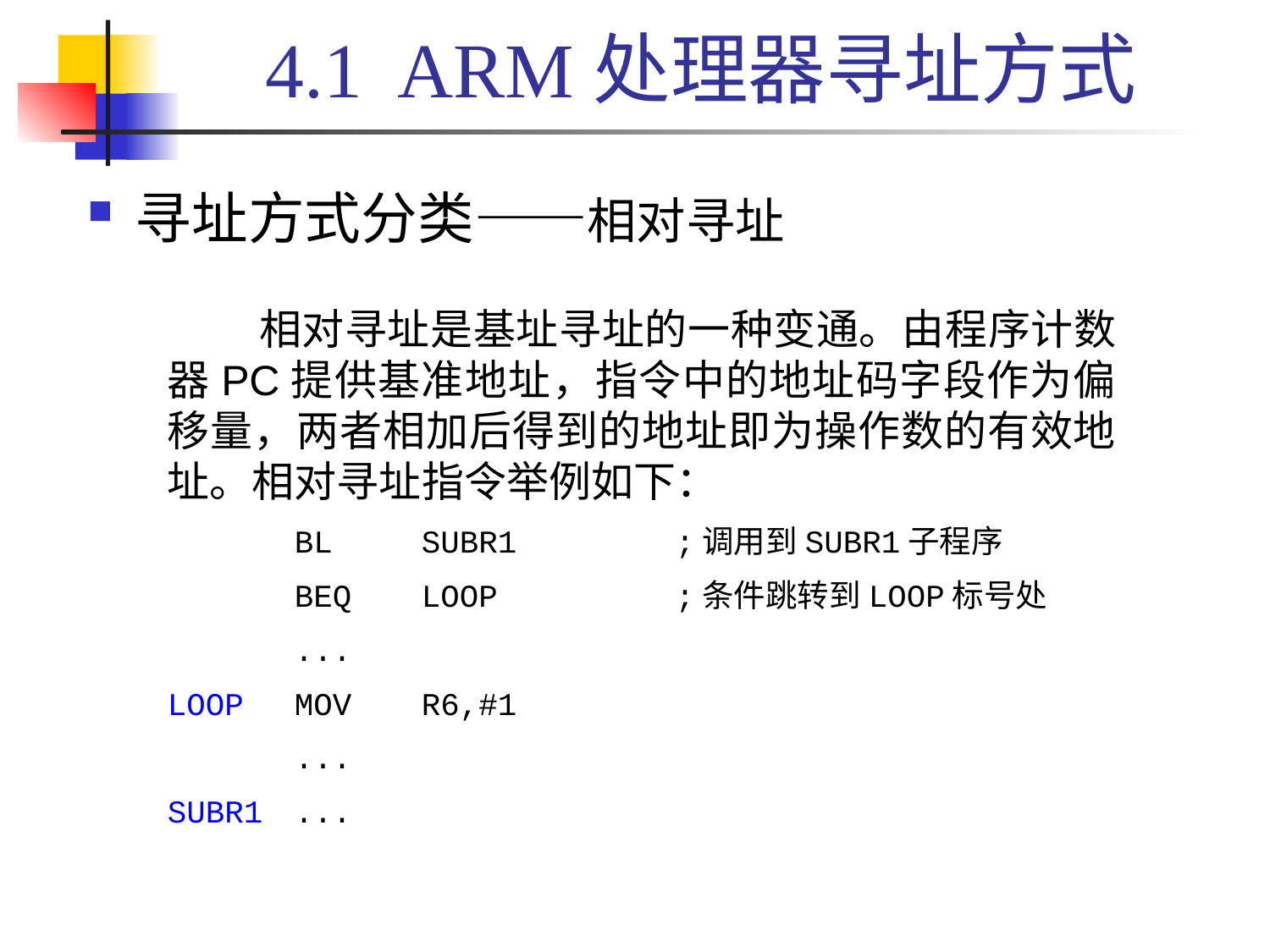

# 4.1  ARM处理器寻址方式
寻址方式分类——相对寻址
        相对寻址是基址寻址的一种变通。由程序计数器PC提供基准地址，指令中的地址码字段作为偏移量，两者相加后得到的地址即为操作数的有效地址。相对寻址指令举例如下：
	BL	SUBR1		;调用到SUBR1子程序
	BEQ	LOOP		;条件跳转到LOOP标号处
	...
LOOP	MOV	R6,#1
	...
SUBR1	...